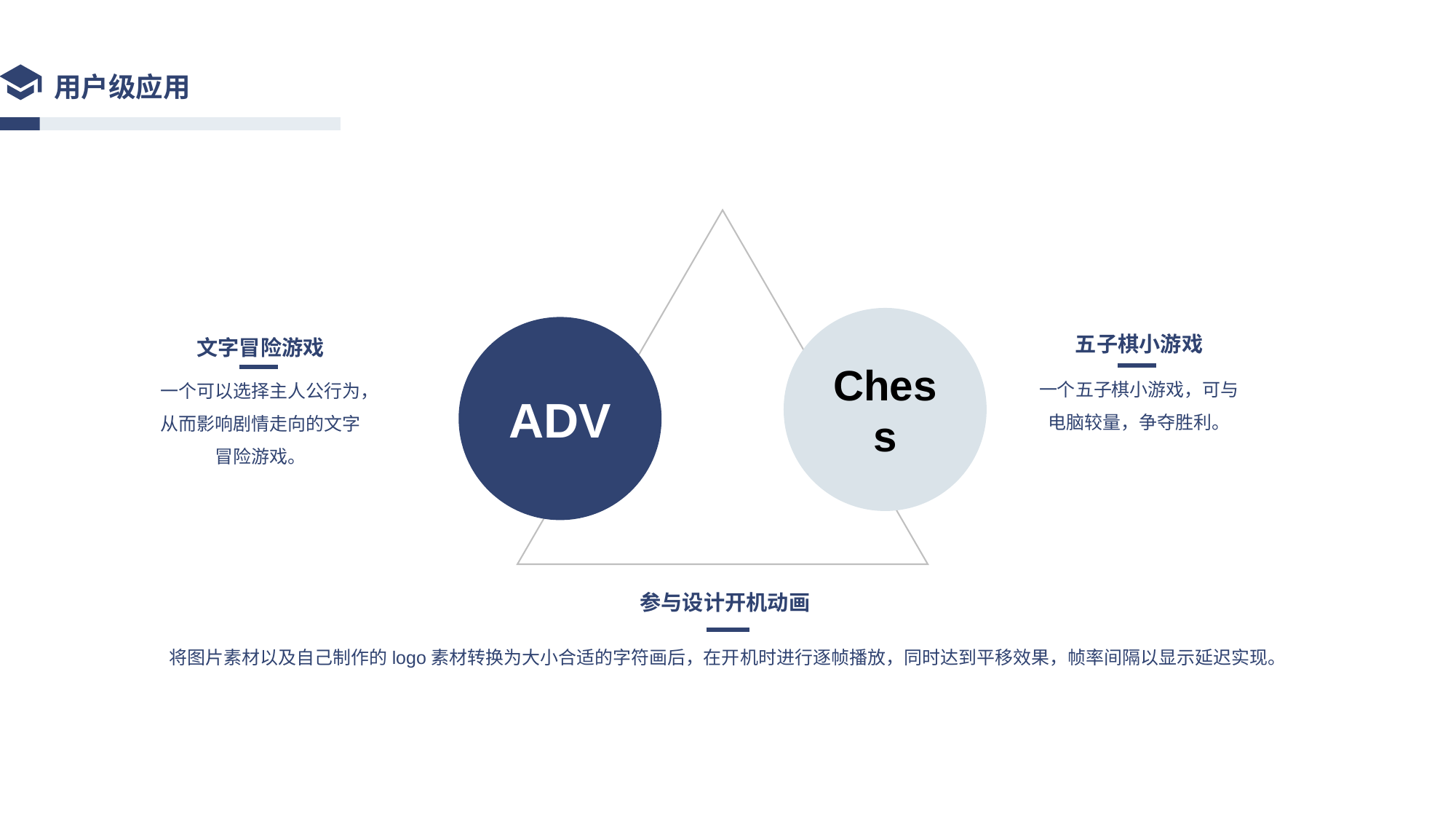

用户级应用

Chess
ADV
五子棋小游戏
文字冒险游戏
一个五子棋小游戏，可与电脑较量，争夺胜利。
一个可以选择主人公行为，
从而影响剧情走向的文字冒险游戏。
参与设计开机动画
将图片素材以及自己制作的logo素材转换为大小合适的字符画后，在开机时进行逐帧播放，同时达到平移效果，帧率间隔以显示延迟实现。